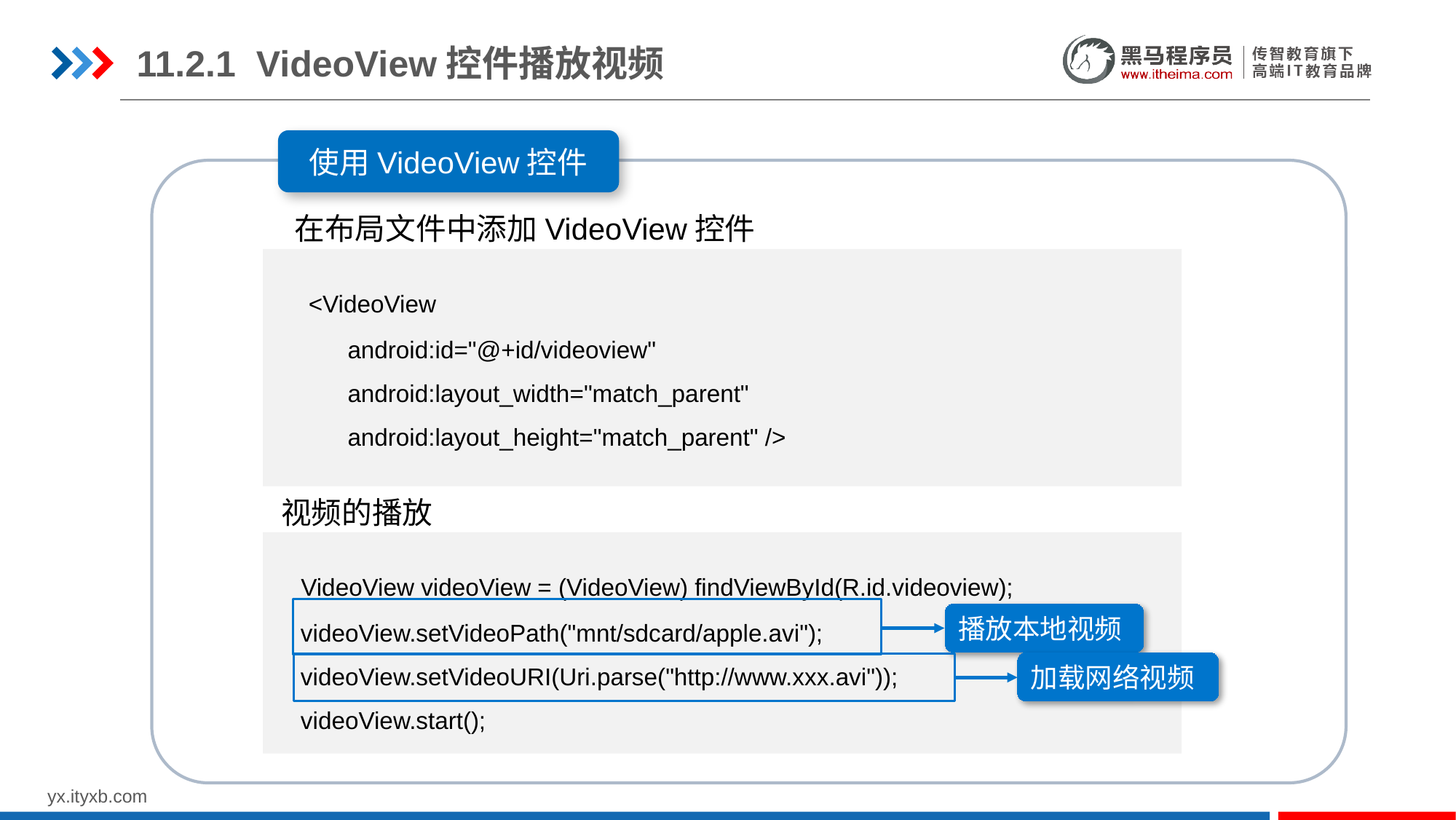

11.2.1  VideoView控件播放视频
使用VideoView控件

在布局文件中添加VideoView控件
    <VideoView
           android:id="@+id/videoview"
           android:layout_width="match_parent"
           android:layout_height="match_parent" />
  视频的播放
   VideoView videoView = (VideoView) findViewById(R.id.videoview);
    videoView.setVideoPath("mnt/sdcard/apple.avi");
    videoView.setVideoURI(Uri.parse("http://www.xxx.avi"));
    videoView.start();

播放本地视频
加载网络视频